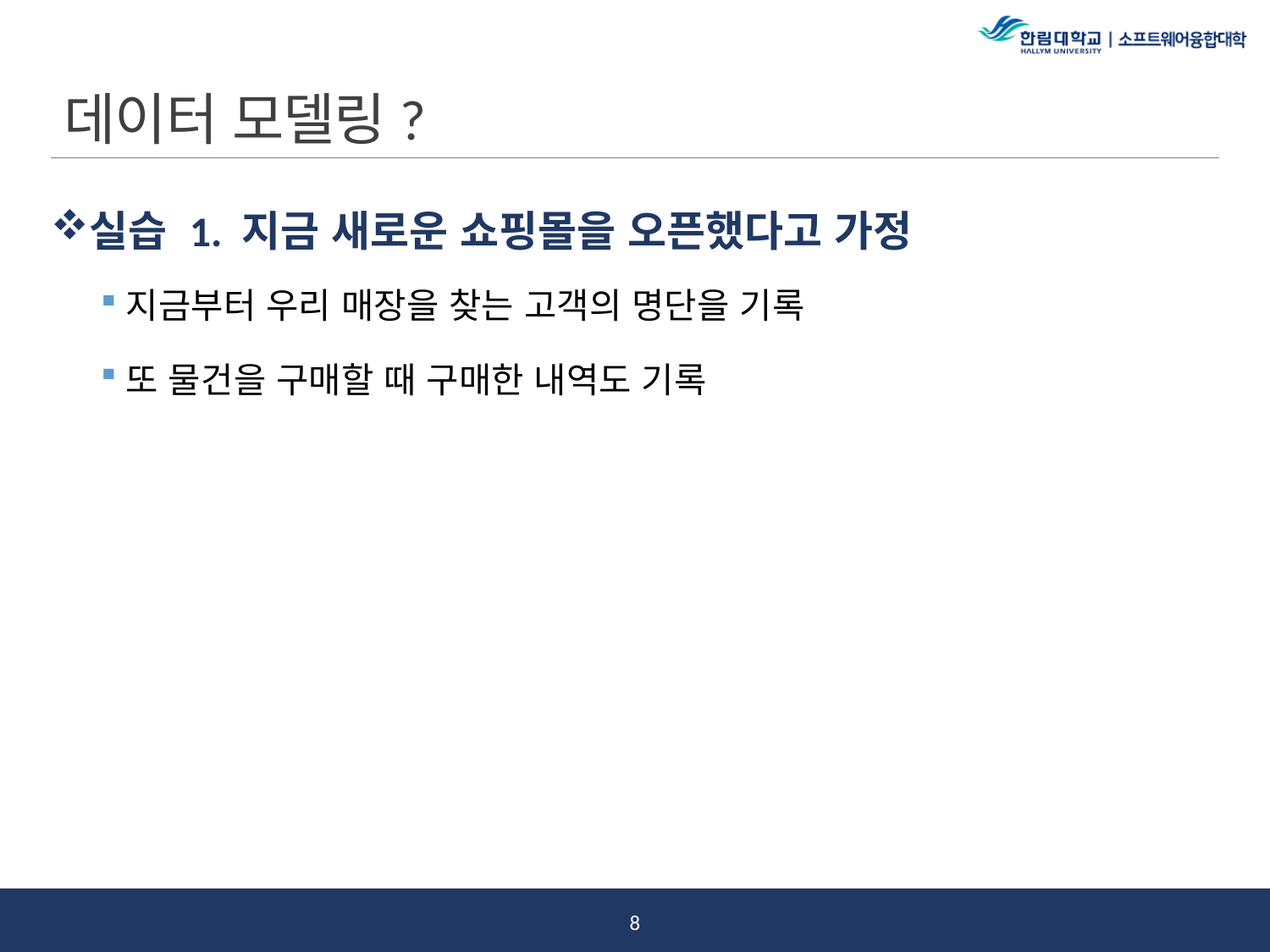

# 데이터 모델링?
실습 1. 지금 새로운 쇼핑몰을 오픈했다고 가정
지금부터 우리 매장을 찾는 고객의 명단을 기록
또 물건을 구매할 때 구매한 내역도 기록

8